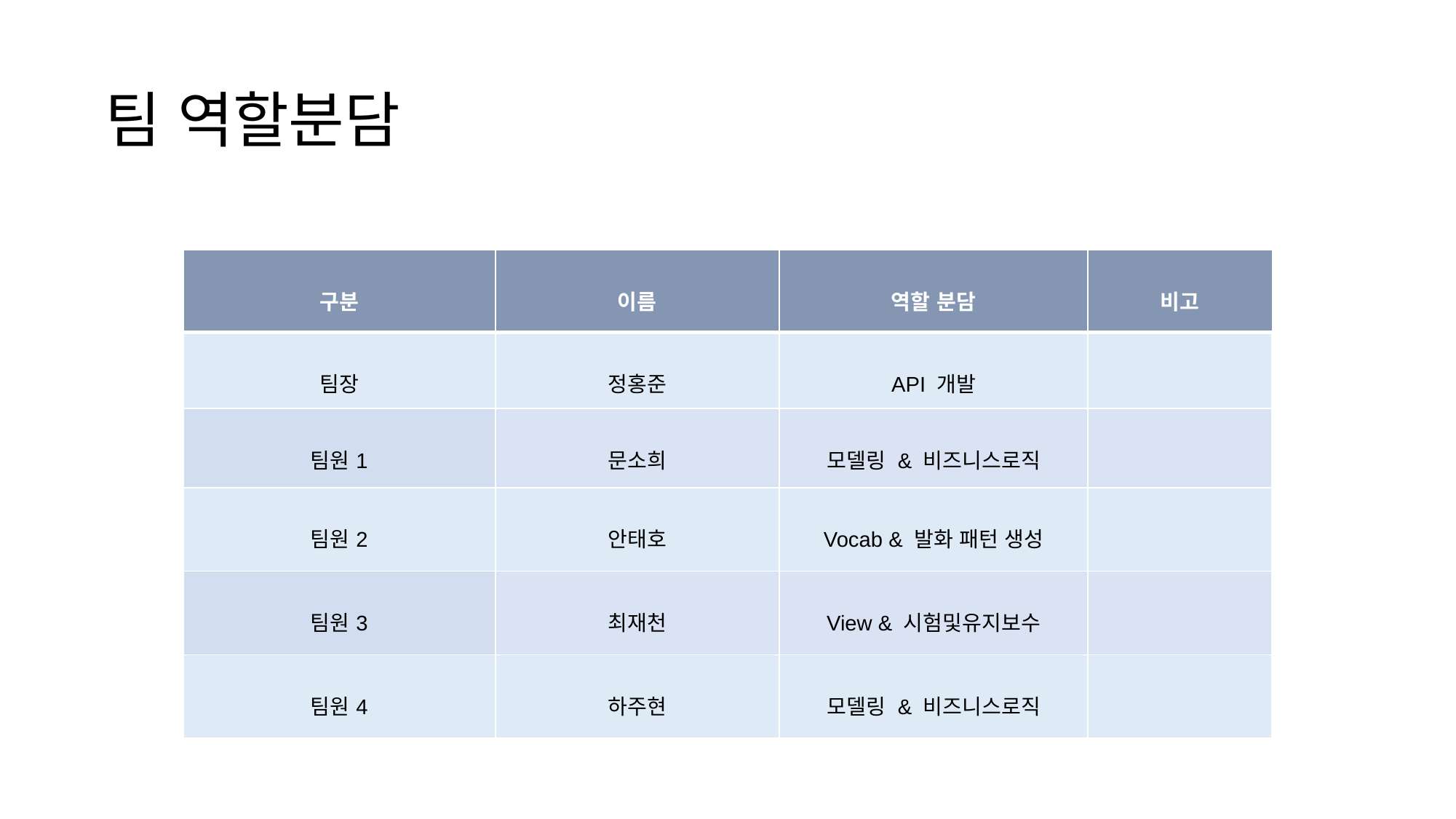

팀 역할분담
| 구분 | 이름 | 역할 분담 | 비고 |
| --- | --- | --- | --- |
| 팀장 | 정홍준 | API 개발 |  |
| 팀원1 | 문소희 | 모델링 & 비즈니스로직 |  |
| 팀원2 | 안태호 | Vocab & 발화 패턴 생성 |  |
| 팀원3 | 최재천 | View & 시험및유지보수 |  |
| 팀원4 | 하주현 | 모델링 & 비즈니스로직 |  |